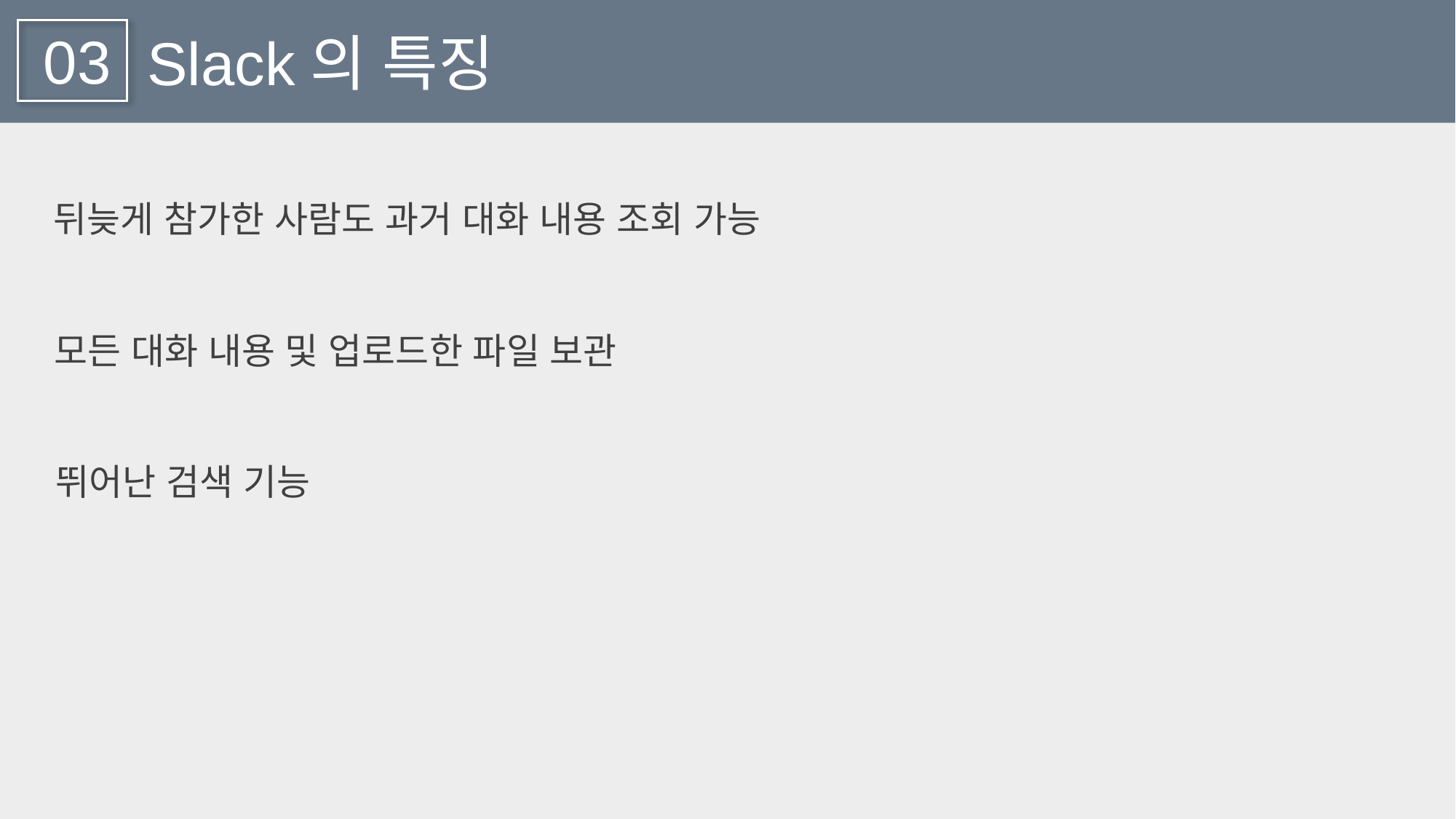

03
Slack의 특징

뒤늦게 참가한 사람도 과거 대화 내용 조회 가능
모든 대화 내용 및 업로드한 파일 보관
뛰어난 검색 기능